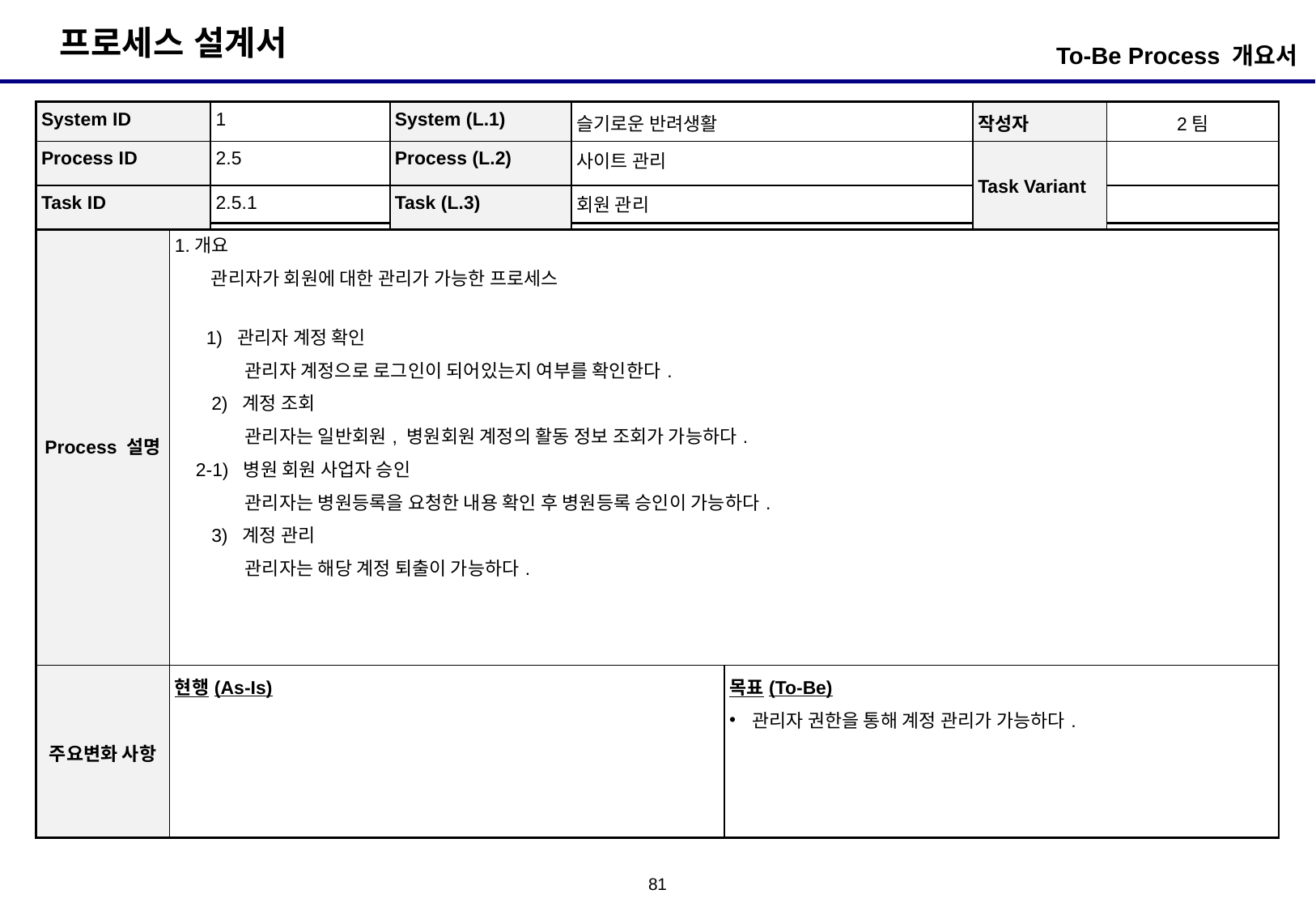

To-Be Process 개요서
| System ID | 1 | System (L.1) | 슬기로운 반려생활 | 작성자 | 2팀 |
| --- | --- | --- | --- | --- | --- |
| Process ID | 2.5 | Process (L.2) | 사이트 관리 | Task Variant |  |
| Task ID | 2.5.1 | Task (L.3) | 회원 관리 |  |  |
| Process 설명 | 1.개요 관리자가 회원에 대한 관리가 가능한 프로세스 1) 관리자 계정 확인 관리자 계정으로 로그인이 되어있는지 여부를 확인한다. 2) 계정 조회 관리자는 일반회원, 병원회원 계정의 활동 정보 조회가 가능하다. 2-1) 병원 회원 사업자 승인 관리자는 병원등록을 요청한 내용 확인 후 병원등록 승인이 가능하다. 3) 계정 관리 관리자는 해당 계정 퇴출이 가능하다. |  |
| --- | --- | --- |
| 주요변화 사항 | 현행(As-Is) | 목표(To-Be) 관리자 권한을 통해 계정 관리가 가능하다. |